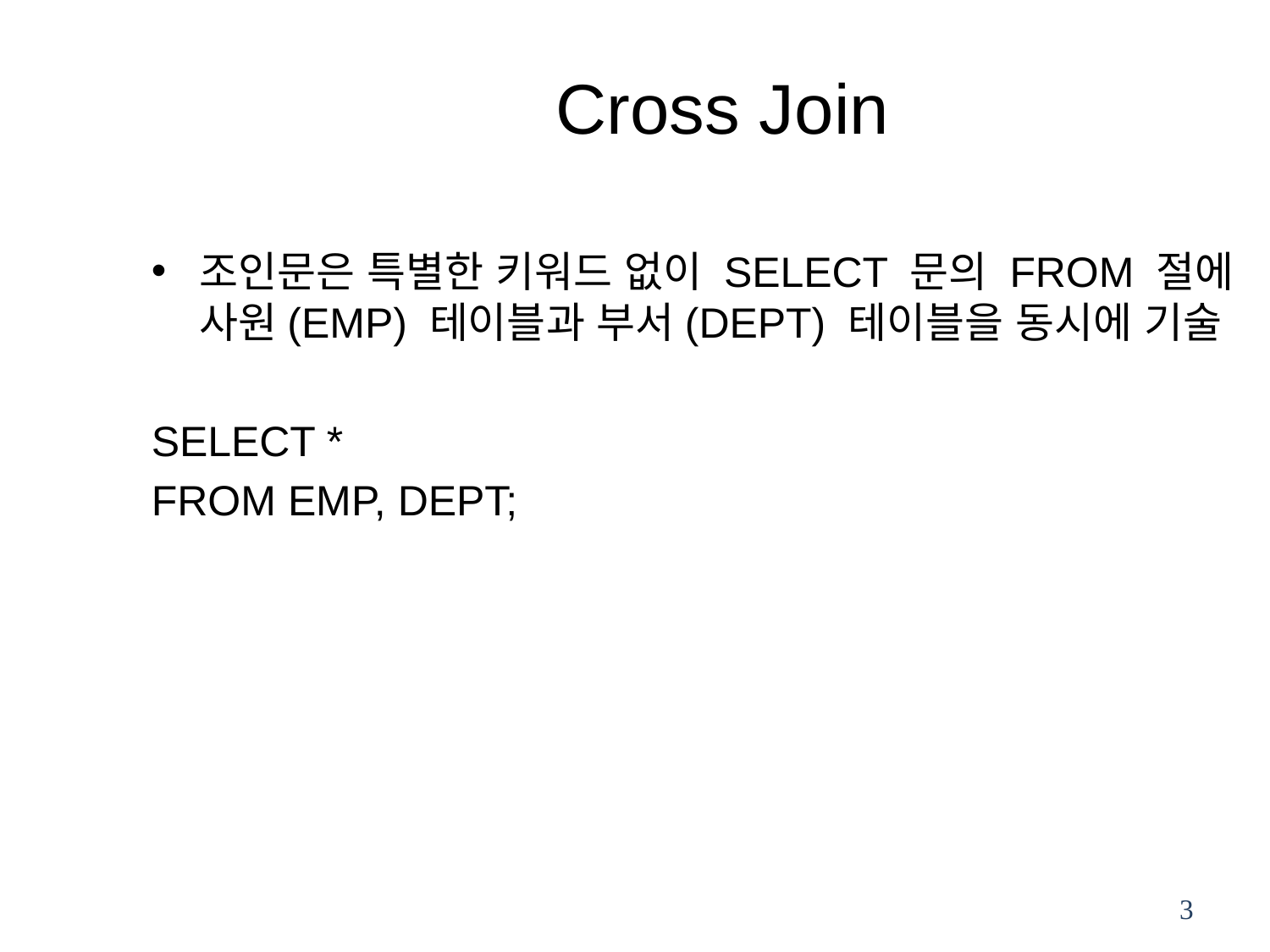

# Cross Join
조인문은 특별한 키워드 없이 SELECT 문의 FROM 절에 사원(EMP) 테이블과 부서(DEPT) 테이블을 동시에 기술

SELECT *
FROM EMP, DEPT;

3